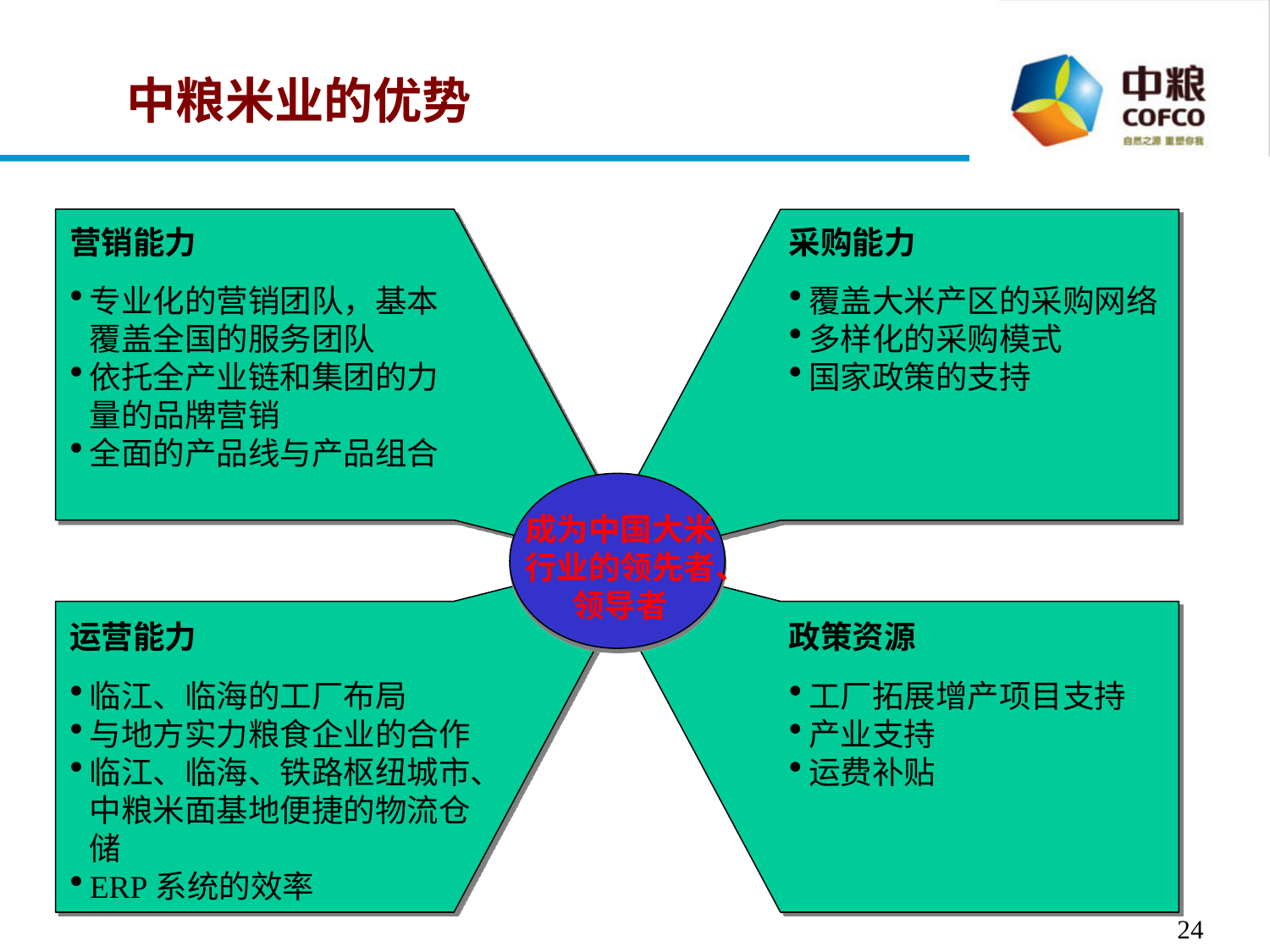

# 中粮米业的优势

营销能力
采购能力
专业化的营销团队，基本覆盖全国的服务团队
依托全产业链和集团的力量的品牌营销
全面的产品线与产品组合
覆盖大米产区的采购网络
多样化的采购模式
国家政策的支持

成为中国大米行业的领先者、领导者

运营能力
政策资源
临江、临海的工厂布局
与地方实力粮食企业的合作
临江、临海、铁路枢纽城市、中粮米面基地便捷的物流仓储
ERP系统的效率
工厂拓展增产项目支持
产业支持
运费补贴